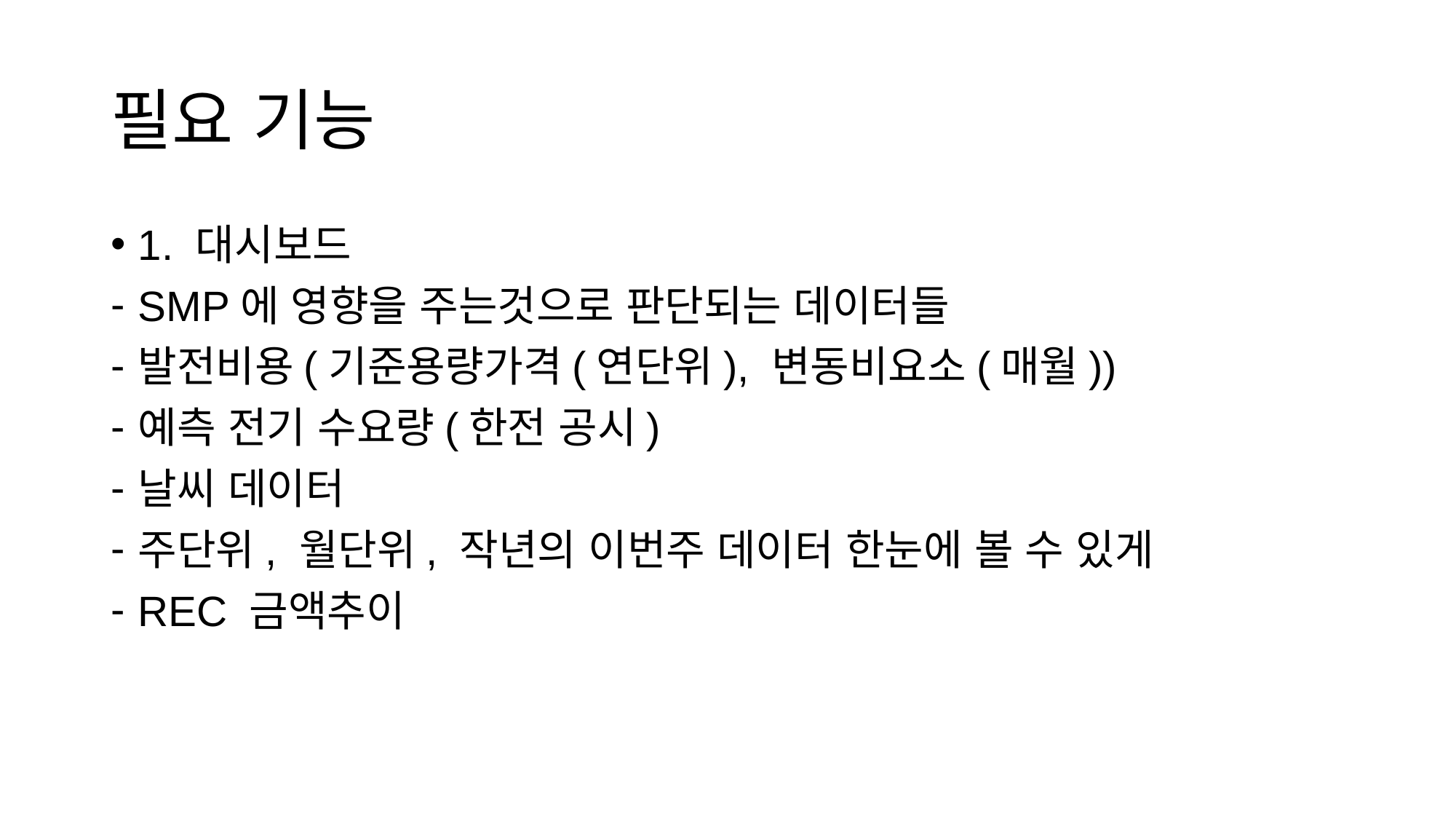

# 필요 기능
1. 대시보드
SMP에 영향을 주는것으로 판단되는 데이터들
발전비용(기준용량가격(연단위), 변동비요소(매월))
예측 전기 수요량(한전 공시)
날씨 데이터
주단위, 월단위, 작년의 이번주 데이터 한눈에 볼 수 있게
REC 금액추이